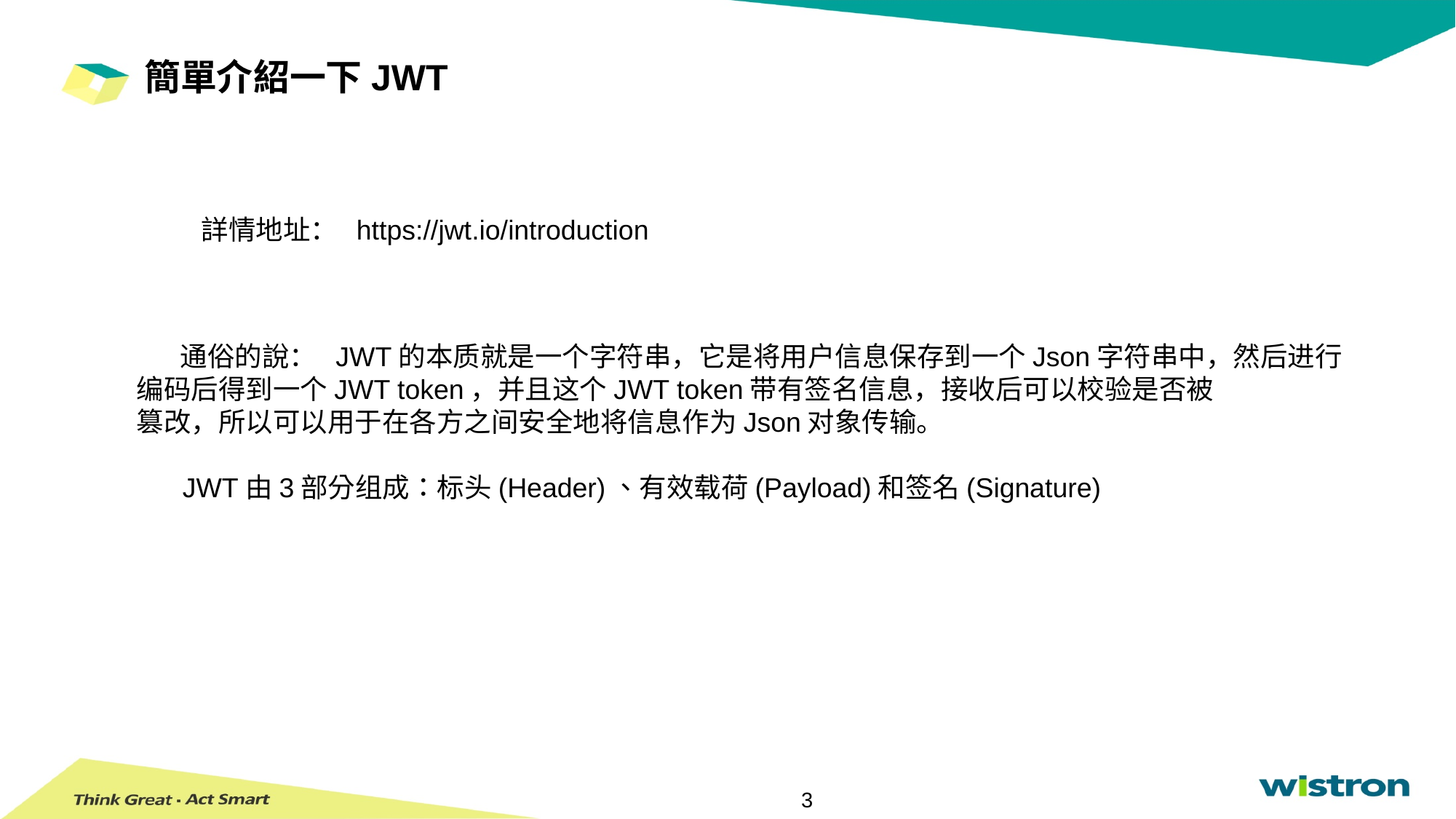

# 簡單介紹一下JWT
詳情地址：  https://jwt.io/introduction
      通俗的說：  JWT的本质就是一个字符串，它是将用户信息保存到一个Json字符串中，然后进行
编码后得到一个JWT token，并且这个JWT token带有签名信息，接收后可以校验是否被
篡改，所以可以用于在各方之间安全地将信息作为Json对象传输。

      JWT由3部分组成：标头(Header)、有效载荷(Payload)和签名(Signature)